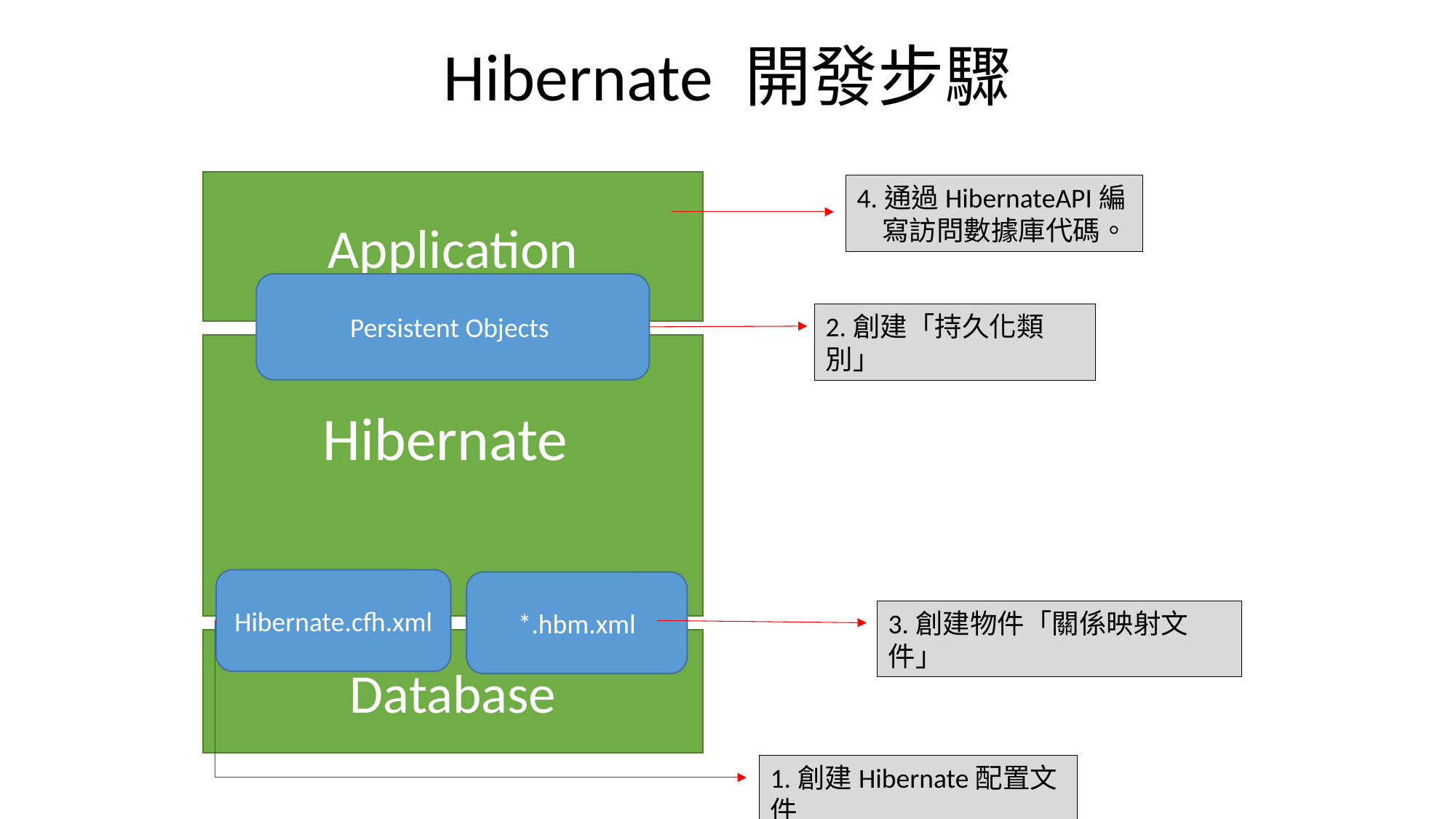

# Hibernate 開發步驟
Application
4.通過HibernateAPI編
   寫訪問數據庫代碼。
Persistent Objects
2.創建「持久化類別」

Hibernate
Hibernate.cfh.xml
*.hbm.xml
3.創建物件「關係映射文件」
Database
1.創建Hibernate配置文件